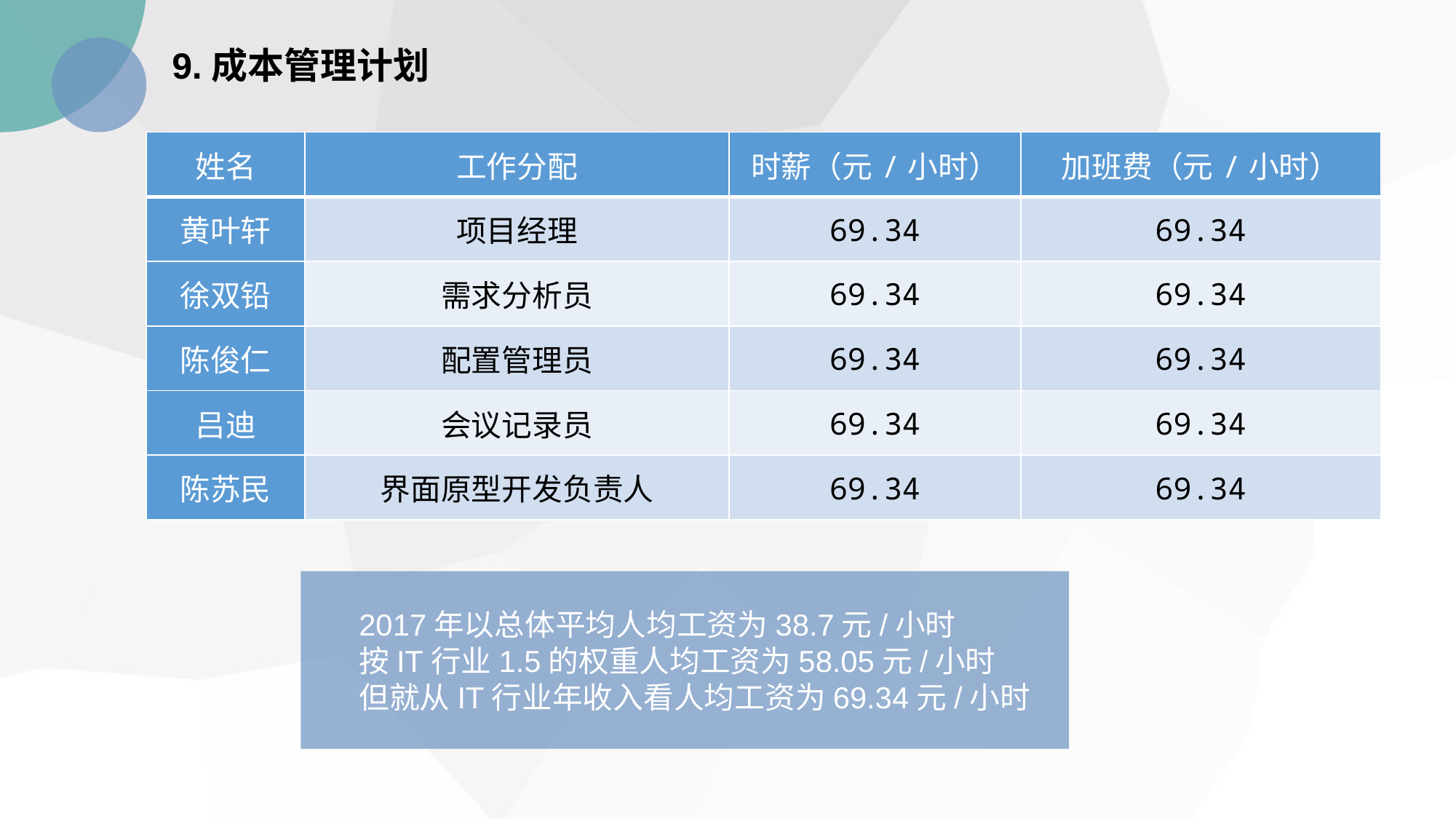

9.成本管理计划
| 姓名 | 工作分配 | 时薪（元/小时） | 加班费（元/小时） |
| --- | --- | --- | --- |
| 黄叶轩 | 项目经理 | 69.34 | 69.34 |
| 徐双铅 | 需求分析员 | 69.34 | 69.34 |
| 陈俊仁 | 配置管理员 | 69.34 | 69.34 |
| 吕迪 | 会议记录员 | 69.34 | 69.34 |
| 陈苏民 | 界面原型开发负责人 | 69.34 | 69.34 |

2017年以总体平均人均工资为38.7元/小时
按IT行业1.5的权重人均工资为58.05元/小时
但就从IT行业年收入看人均工资为69.34元/小时